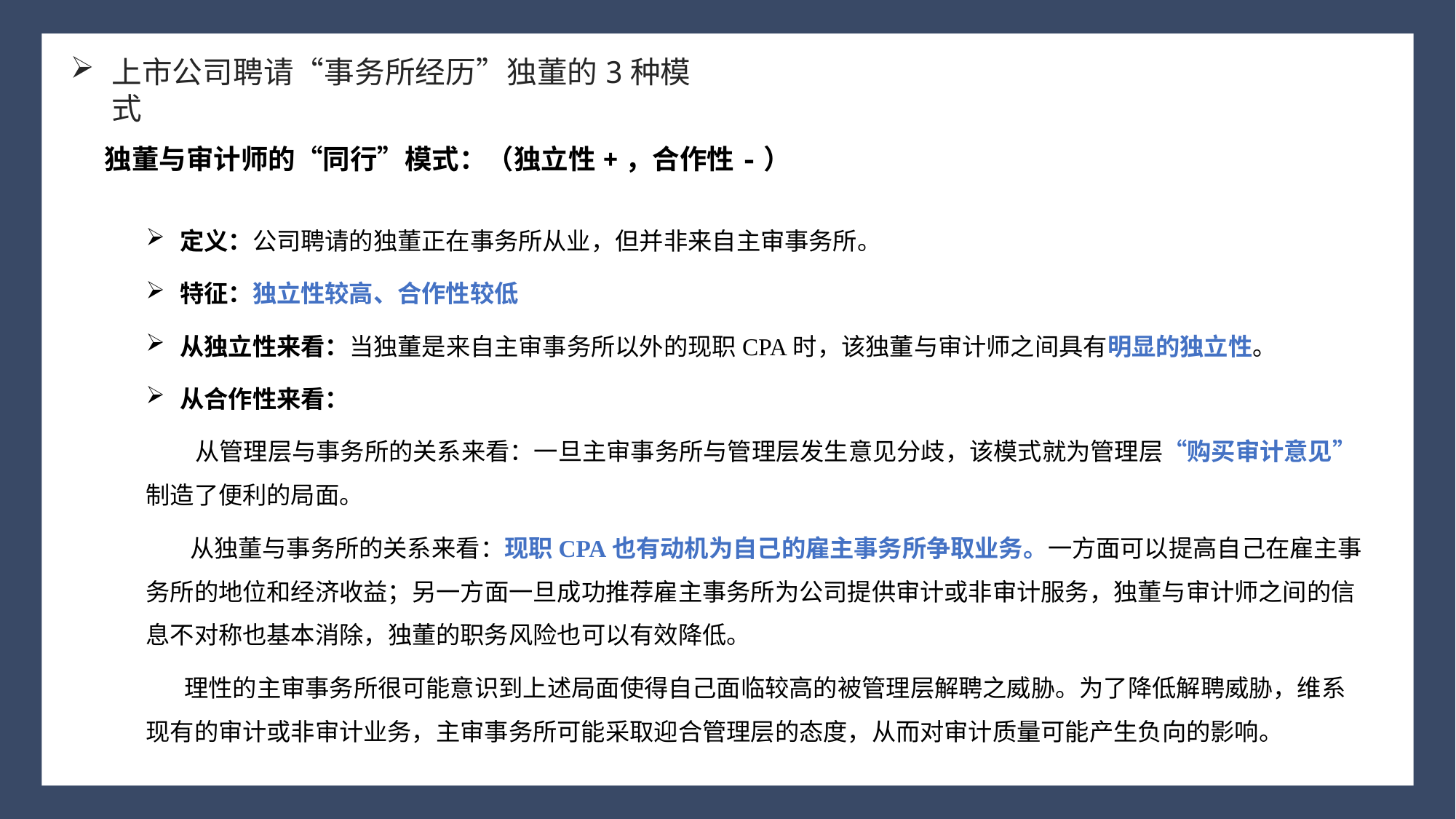

上市公司聘请“事务所经历”独董的3种模式
独董与审计师的“同行”模式：（独立性+，合作性-）
定义：公司聘请的独董正在事务所从业，但并非来自主审事务所。
特征：独立性较高、合作性较低
从独立性来看：当独董是来自主审事务所以外的现职CPA时，该独董与审计师之间具有明显的独立性。
从合作性来看：
        从管理层与事务所的关系来看：一旦主审事务所与管理层发生意见分歧，该模式就为管理层“购买审计意见”制造了便利的局面。
       从独董与事务所的关系来看：现职CPA也有动机为自己的雇主事务所争取业务。一方面可以提高自己在雇主事务所的地位和经济收益；另一方面一旦成功推荐雇主事务所为公司提供审计或非审计服务，独董与审计师之间的信息不对称也基本消除，独董的职务风险也可以有效降低。
      理性的主审事务所很可能意识到上述局面使得自己面临较高的被管理层解聘之威胁。为了降低解聘威胁，维系现有的审计或非审计业务，主审事务所可能采取迎合管理层的态度，从而对审计质量可能产生负向的影响。